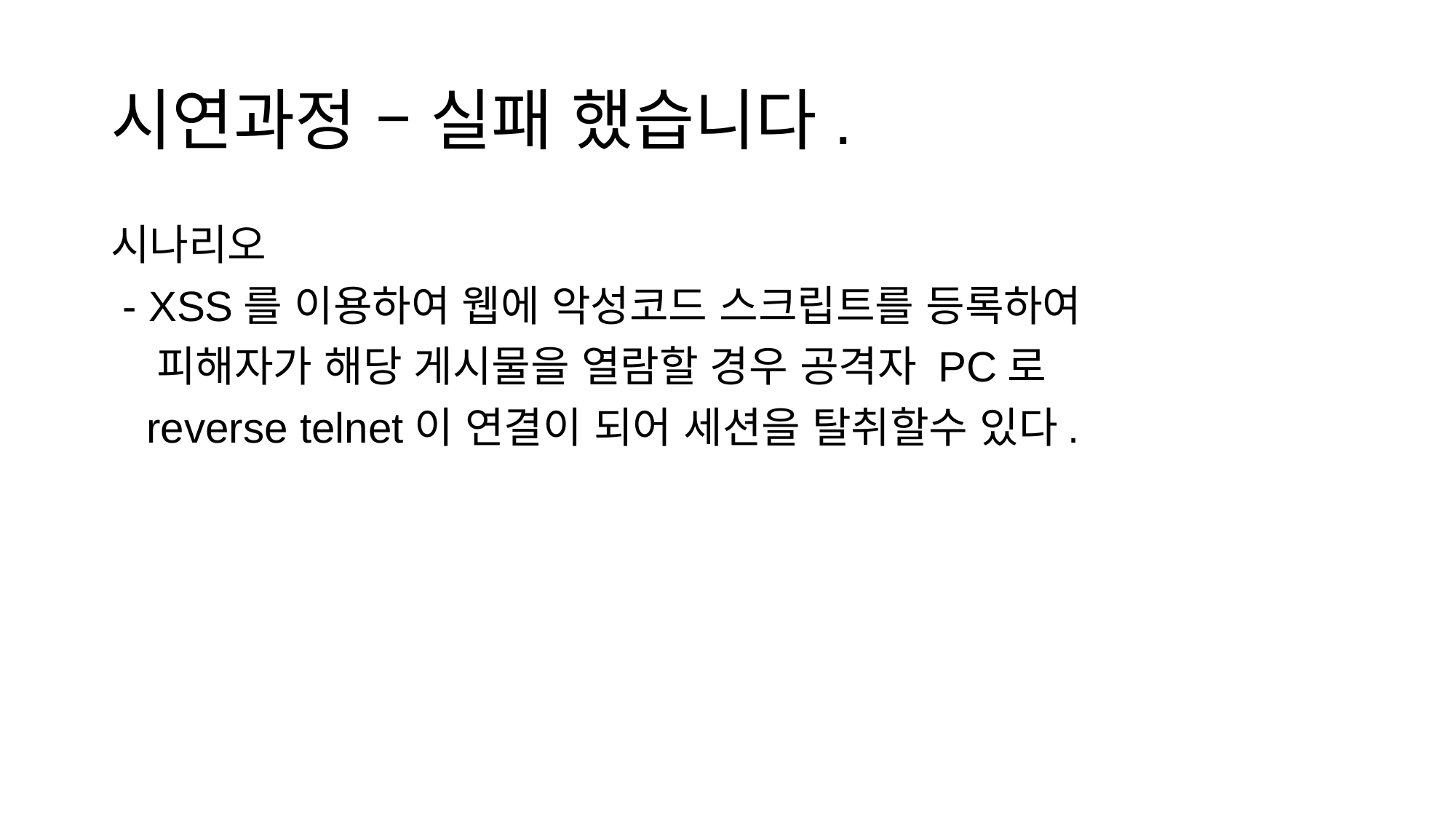

# 시연과정 – 실패 했습니다.
시나리오
 - XSS를 이용하여 웹에 악성코드 스크립트를 등록하여
   피해자가 해당 게시물을 열람할 경우 공격자 PC로
   reverse telnet이 연결이 되어 세션을 탈취할수 있다.